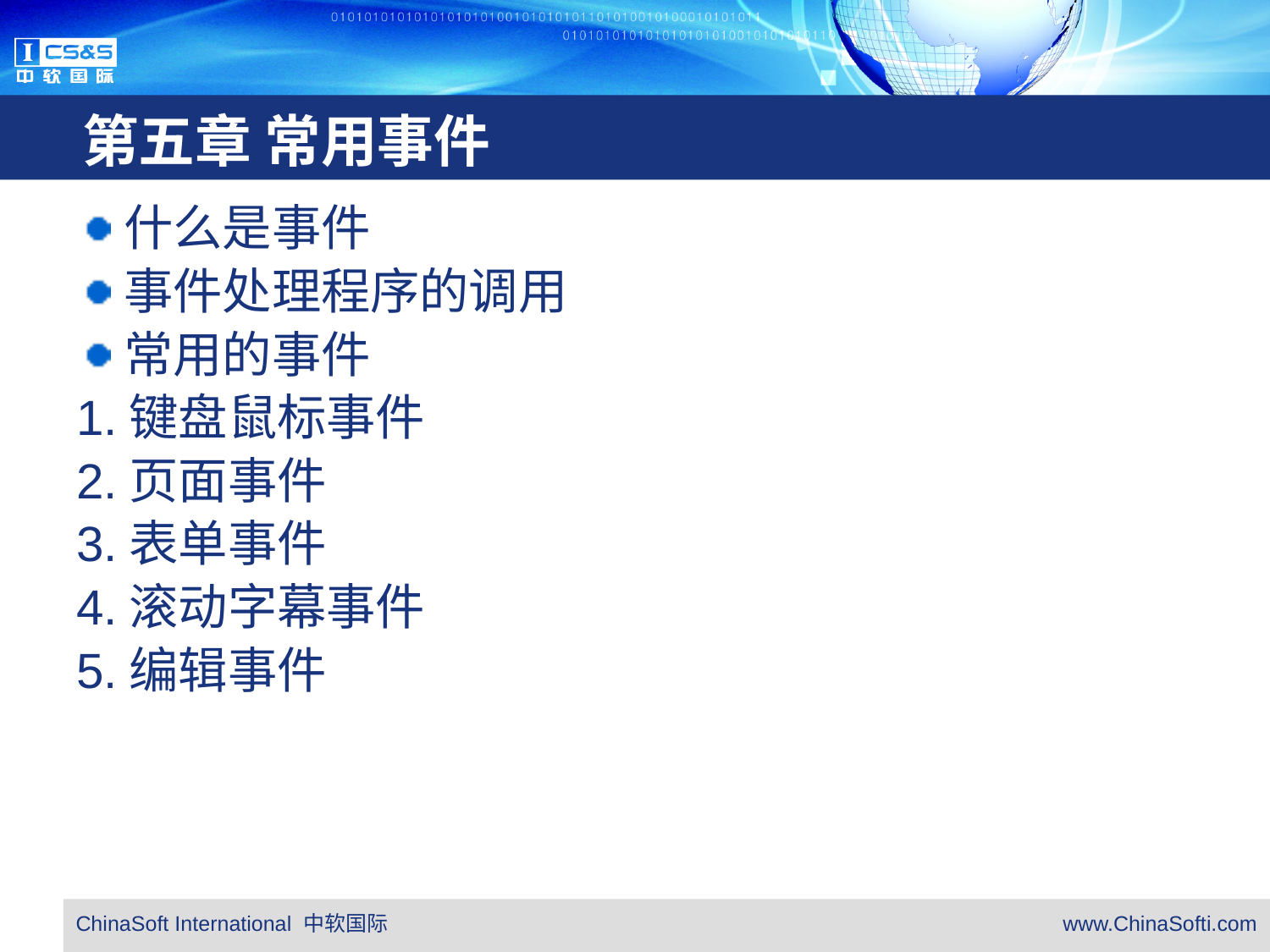

# 第五章 常用事件
什么是事件
事件处理程序的调用
常用的事件
1.键盘鼠标事件
2.页面事件
3.表单事件
4.滚动字幕事件
5.编辑事件